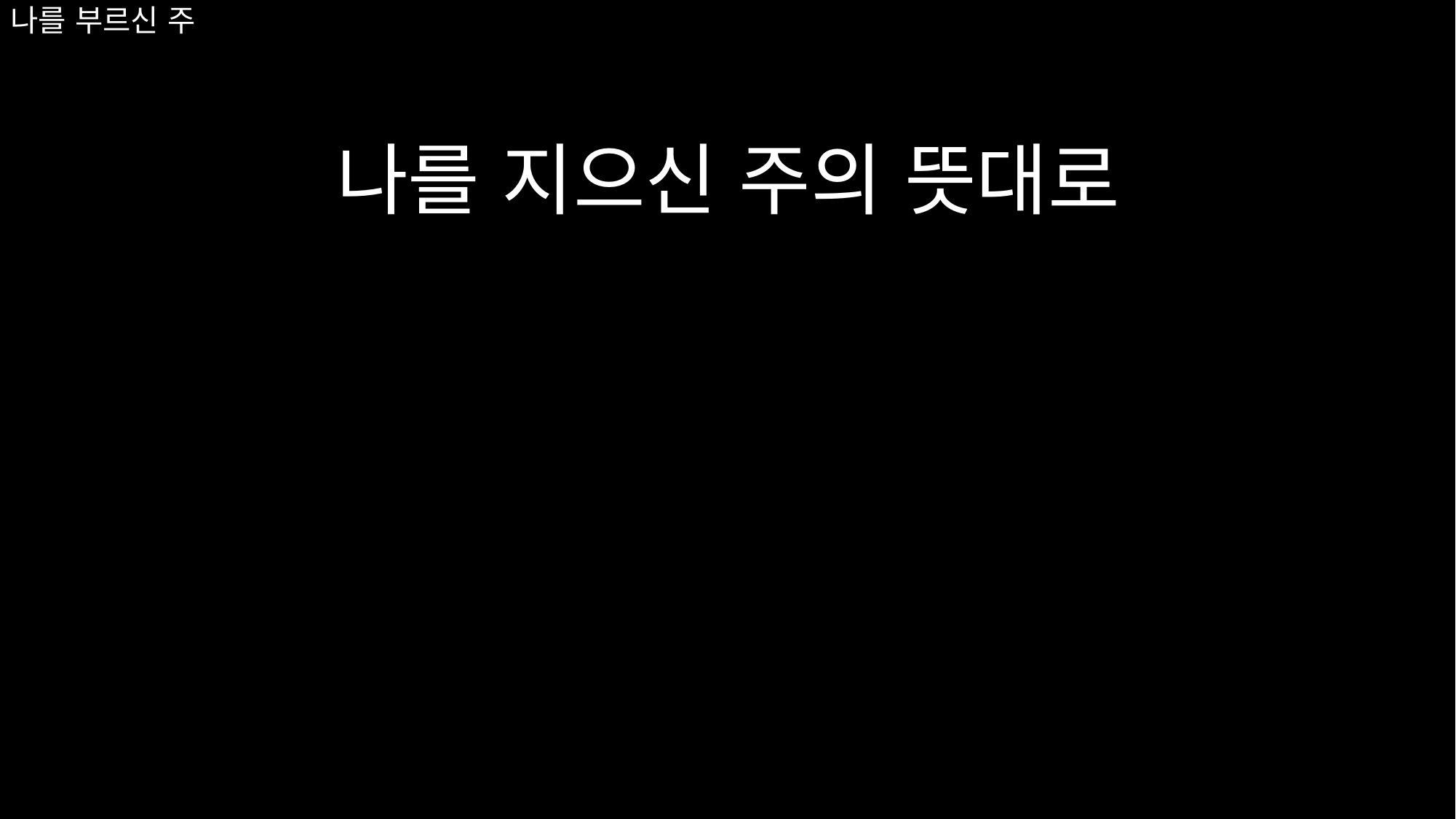

나를 지으신 주의 뜻대로

# 나를 부르신 주